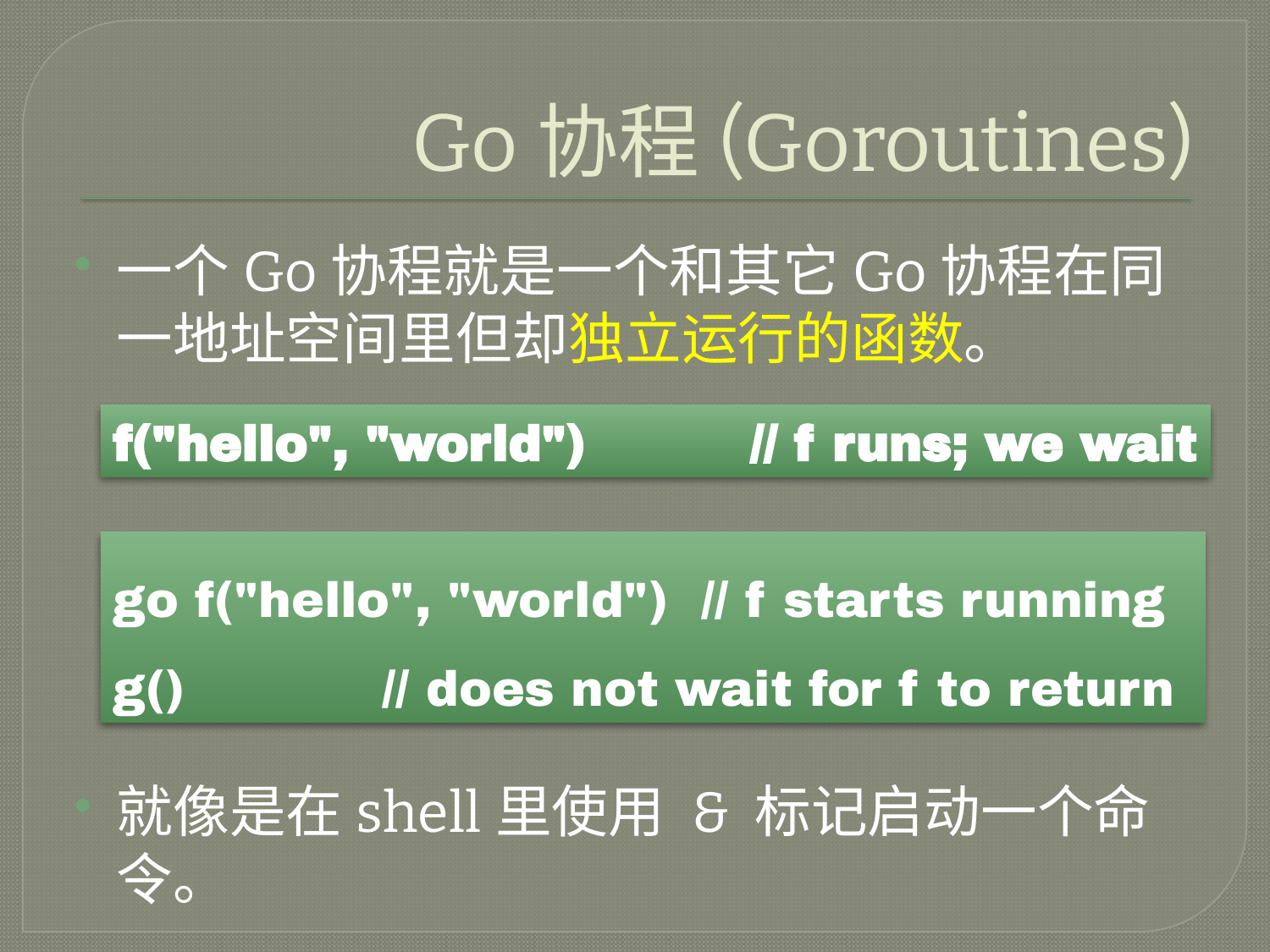

# Go协程(Goroutines)
一个Go协程就是一个和其它Go协程在同一地址空间里但却独立运行的函数。

就像是在shell里使用 & 标记启动一个命令。
f("hello", "world")          // f runs; we wait
go f("hello", "world")  // f starts running
g()            // does not wait for f to return